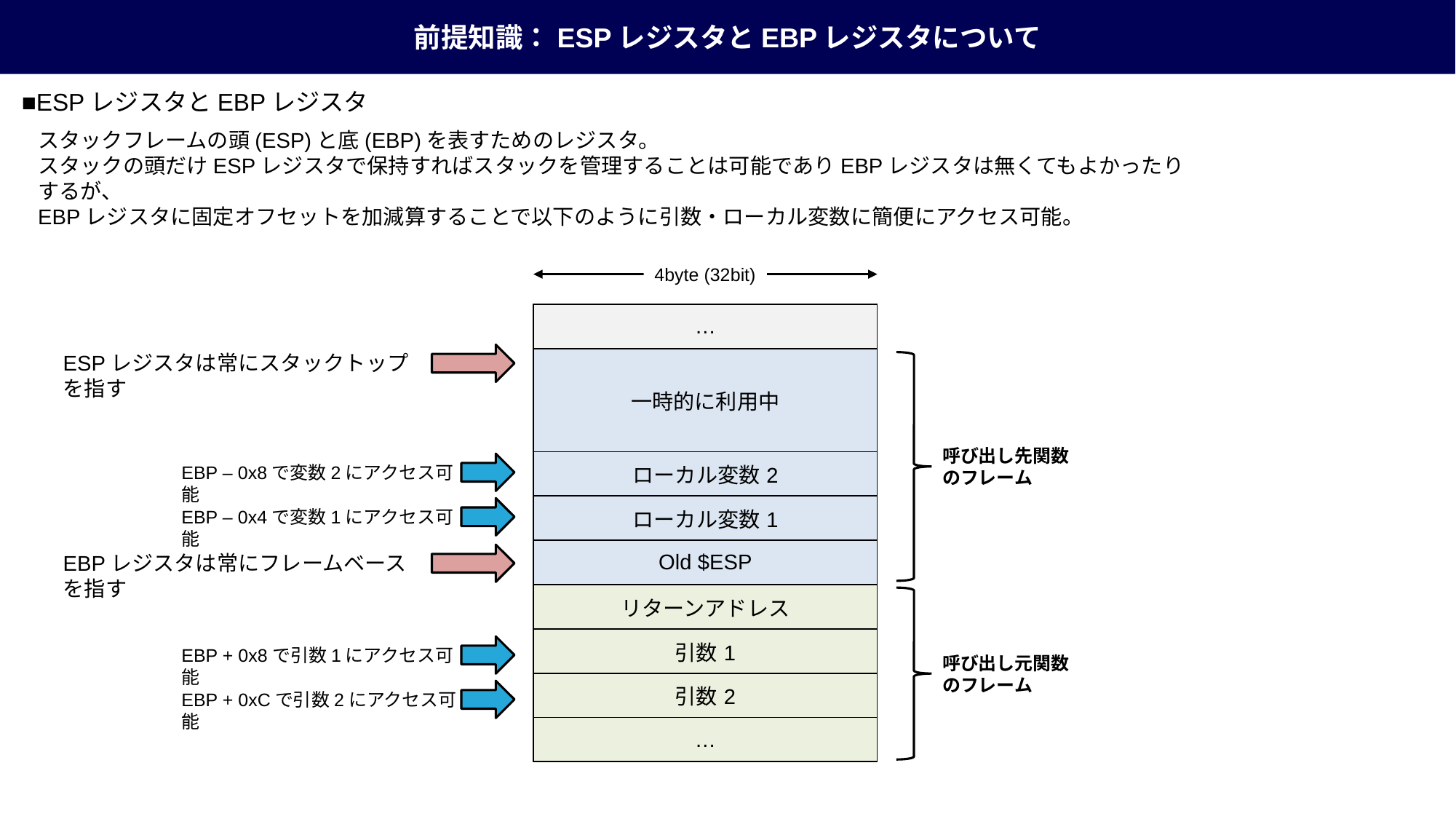

前提知識：ESPレジスタとEBPレジスタについて
■ESPレジスタとEBPレジスタ
スタックフレームの頭(ESP)と底(EBP)を表すためのレジスタ。
スタックの頭だけESPレジスタで保持すればスタックを管理することは可能でありEBPレジスタは無くてもよかったりするが、
EBPレジスタに固定オフセットを加減算することで以下のように引数・ローカル変数に簡便にアクセス可能。
4byte (32bit)
| … |
| --- |
| 一時的に利用中 |
| ローカル変数2 |
| ローカル変数1 |
| Old $ESP |
| リターンアドレス |
| 引数1 |
| 引数2 |
| … |
ESPレジスタは常にスタックトップを指す

呼び出し先関数
のフレーム

EBP – 0x8で変数2にアクセス可能

EBP – 0x4で変数1にアクセス可能
EBPレジスタは常にフレームベースを指す

呼び出し元関数
のフレーム

EBP + 0x8で引数1にアクセス可能

EBP + 0xCで引数2にアクセス可能